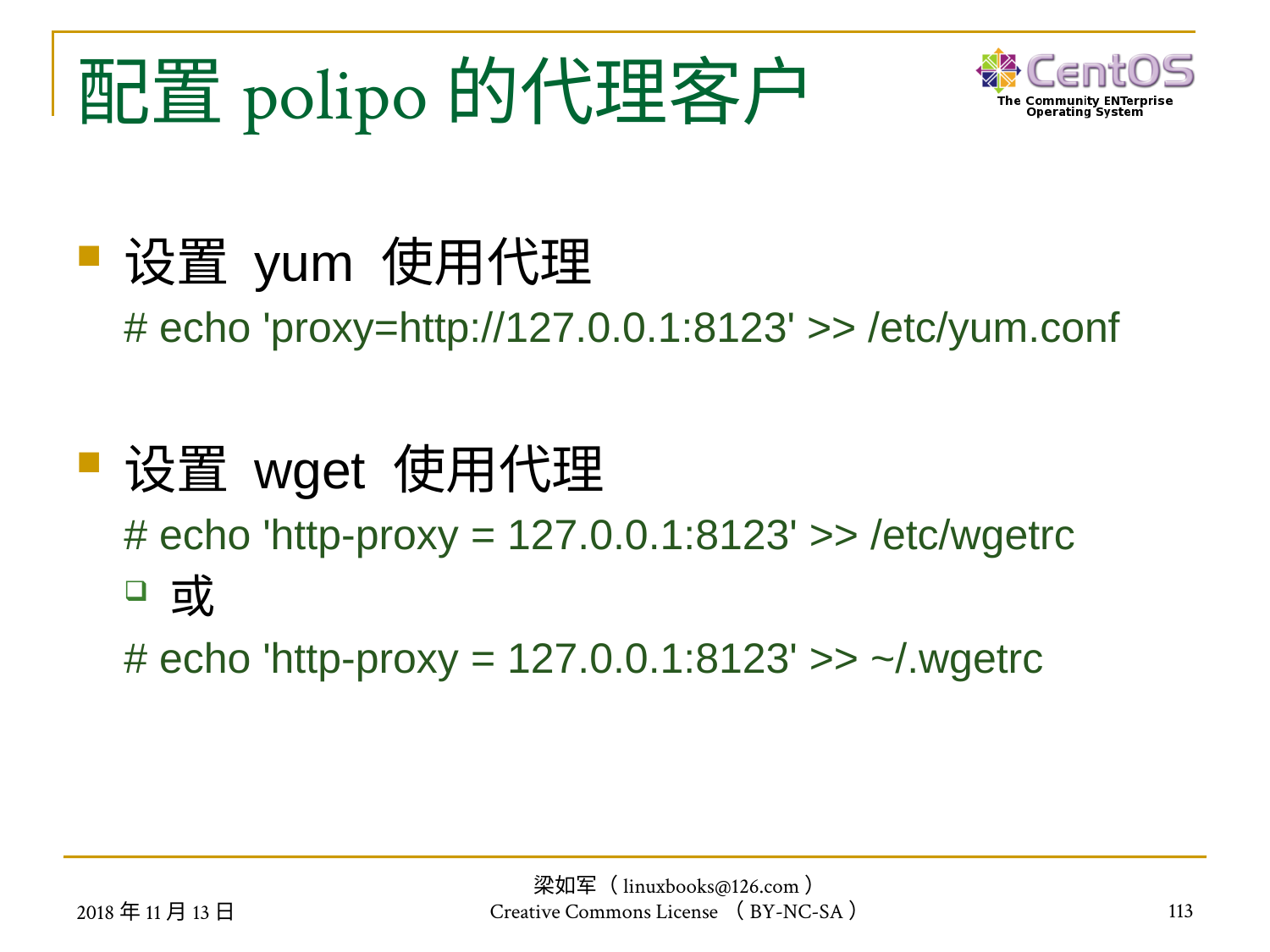

# 配置polipo的代理客户
设置 yum 使用代理
# echo 'proxy=http://127.0.0.1:8123' >> /etc/yum.conf

设置 wget 使用代理
# echo 'http-proxy = 127.0.0.1:8123' >> /etc/wgetrc
或
# echo 'http-proxy = 127.0.0.1:8123' >> ~/.wgetrc

梁如军（linuxbooks@126.com）
Creative Commons License（BY-NC-SA）
2018年11月13日
113